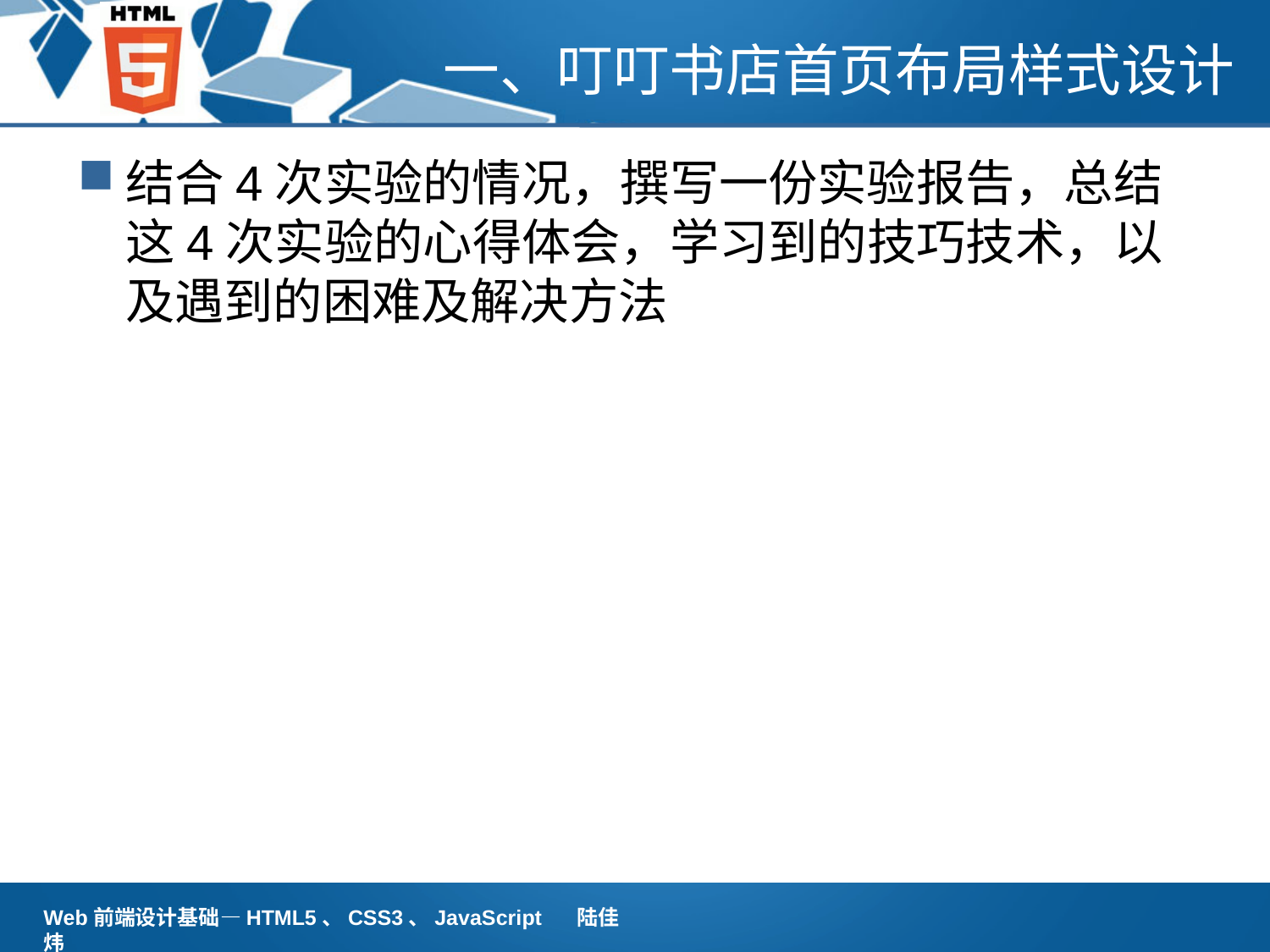

# 一、叮叮书店首页布局样式设计
结合4次实验的情况，撰写一份实验报告，总结这4次实验的心得体会，学习到的技巧技术，以及遇到的困难及解决方法